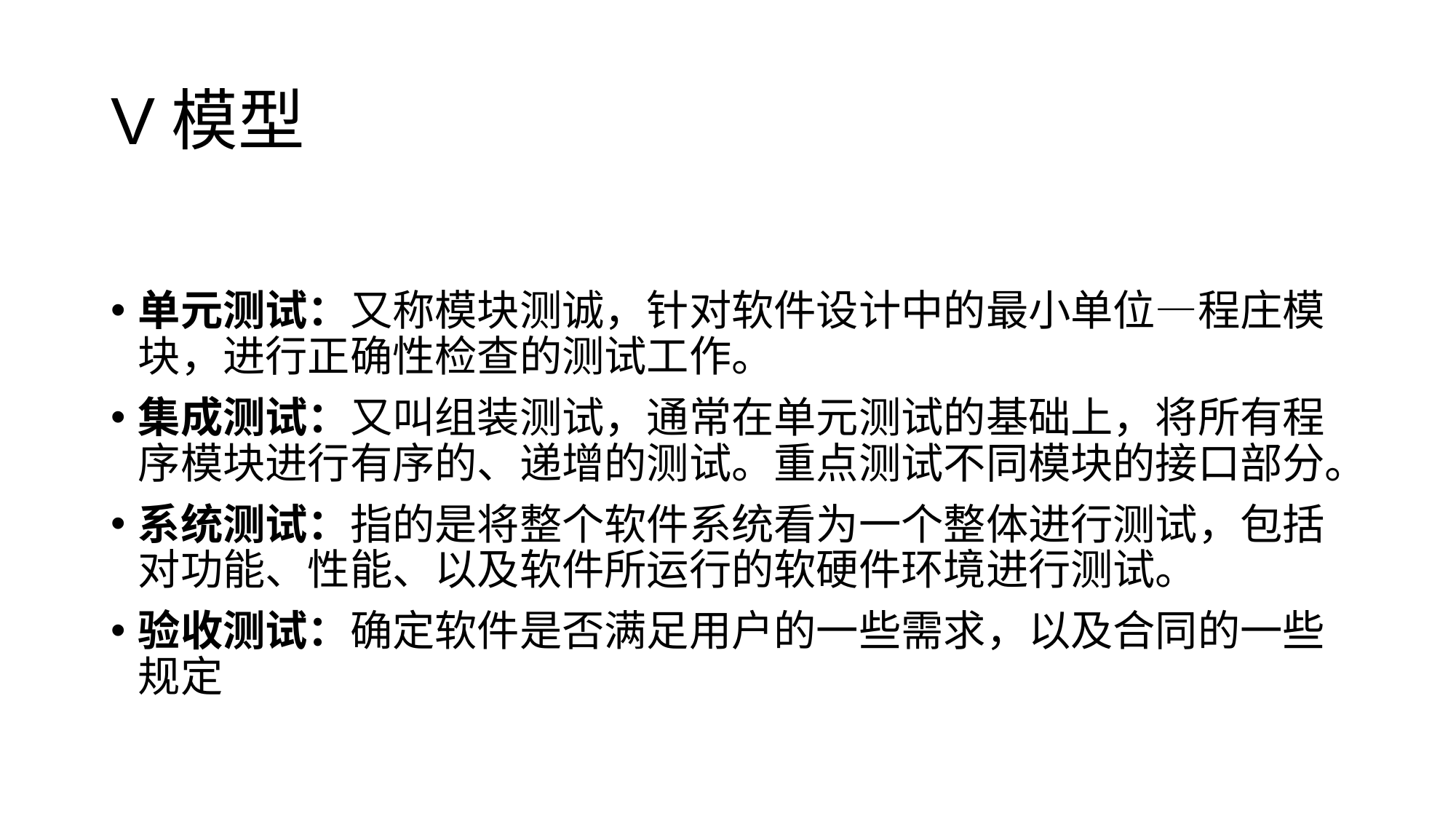

# V模型

单元测试：又称模块测诚，针对软件设计中的最小单位—程庄模块，进行正确性检查的测试工作。
集成测试：又叫组装测试，通常在单元测试的基础上，将所有程序模块进行有序的、递增的测试。重点测试不同模块的接口部分。
系统测试：指的是将整个软件系统看为一个整体进行测试，包括对功能、性能、以及软件所运行的软硬件环境进行测试。
验收测试：确定软件是否满足用户的一些需求，以及合同的一些规定